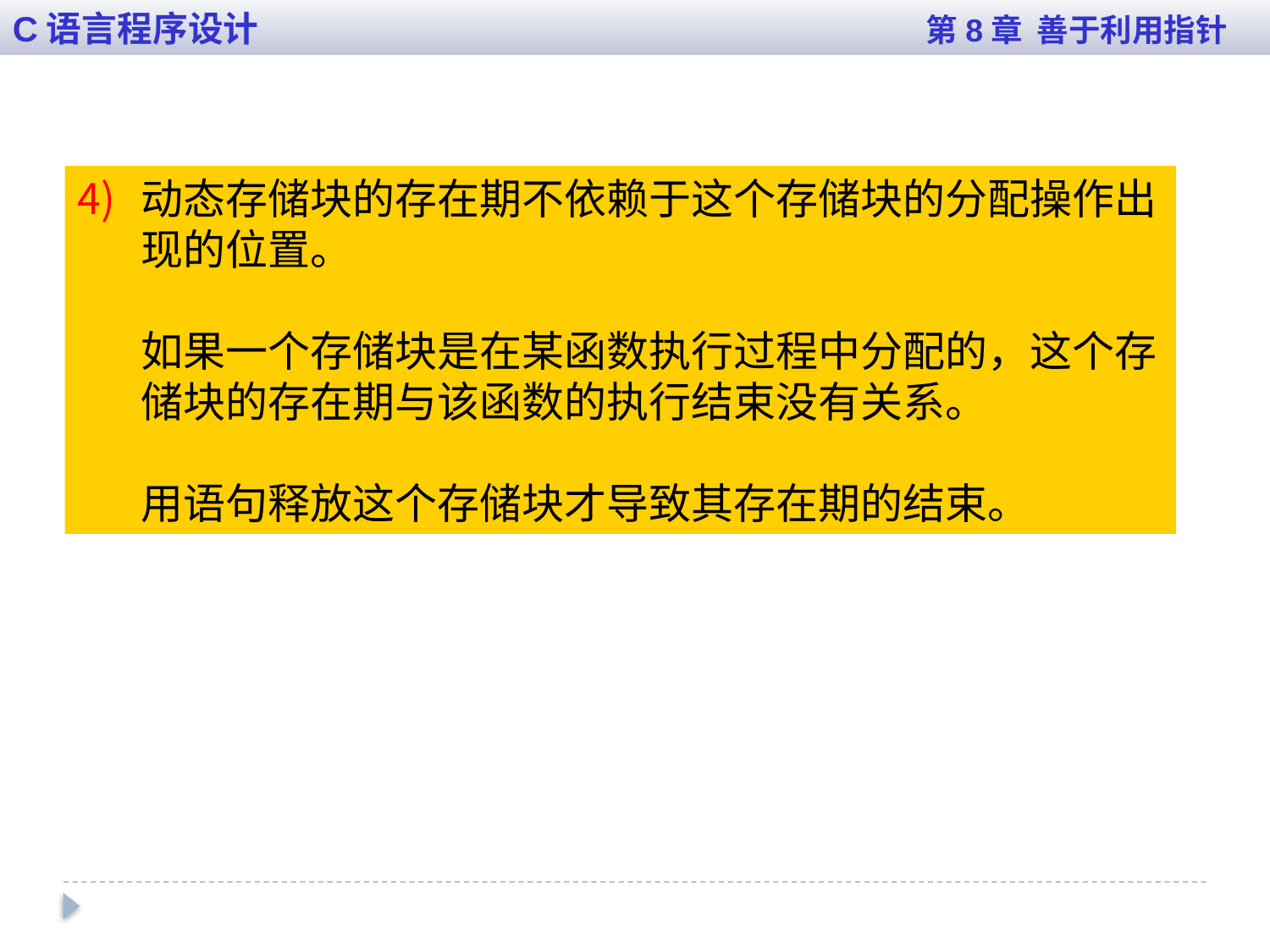

C语言程序设计                                                                                   第8章  善于利用指针
动态存储块的存在期不依赖于这个存储块的分配操作出现的位置。
如果一个存储块是在某函数执行过程中分配的，这个存储块的存在期与该函数的执行结束没有关系。
用语句释放这个存储块才导致其存在期的结束。